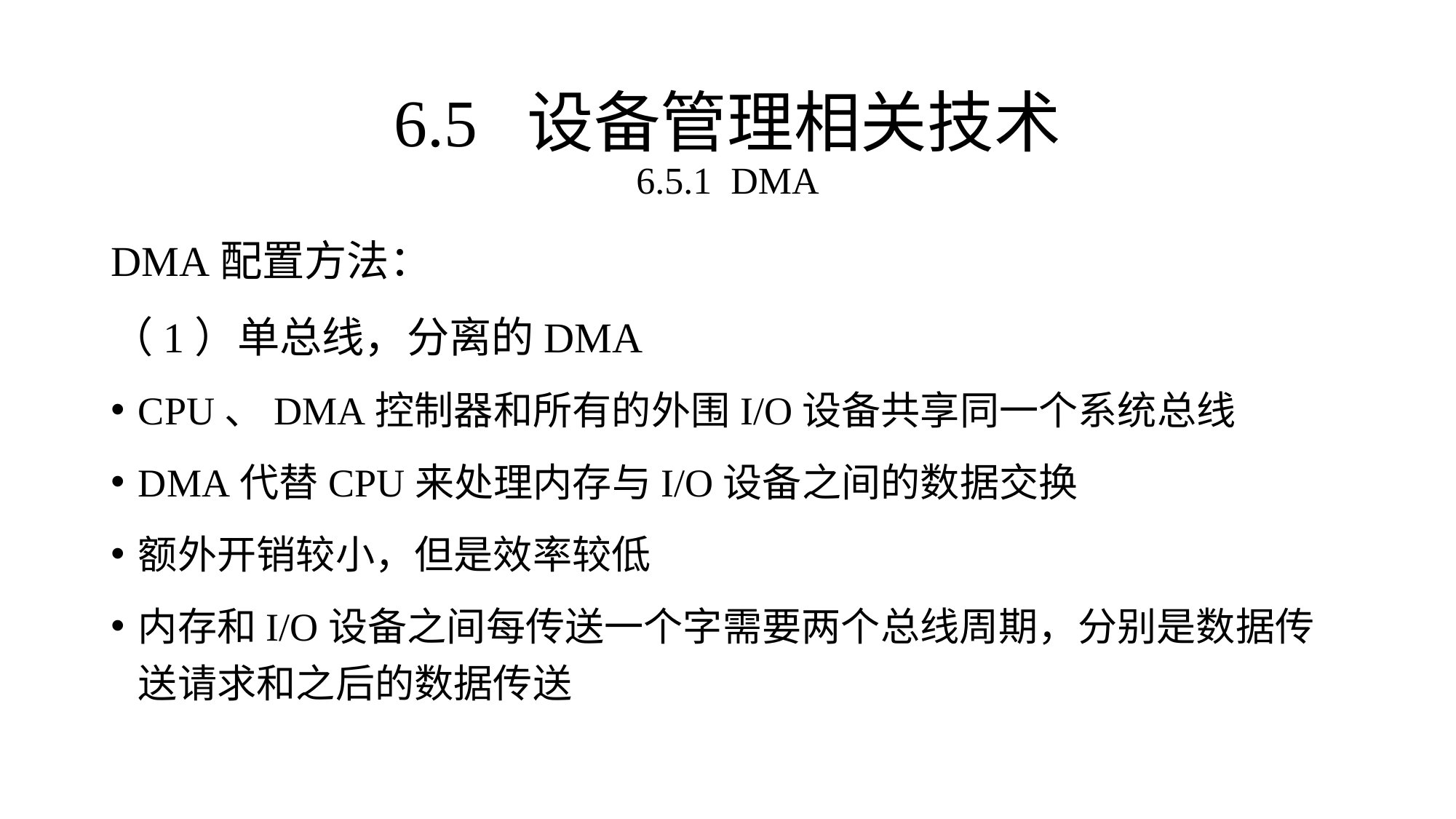

DMA配置方法：
（1）单总线，分离的DMA
CPU、DMA控制器和所有的外围I/O设备共享同一个系统总线
DMA代替CPU来处理内存与I/O设备之间的数据交换
额外开销较小，但是效率较低
内存和I/O设备之间每传送一个字需要两个总线周期，分别是数据传送请求和之后的数据传送
6.5  设备管理相关技术
6.5.1  DMA
1